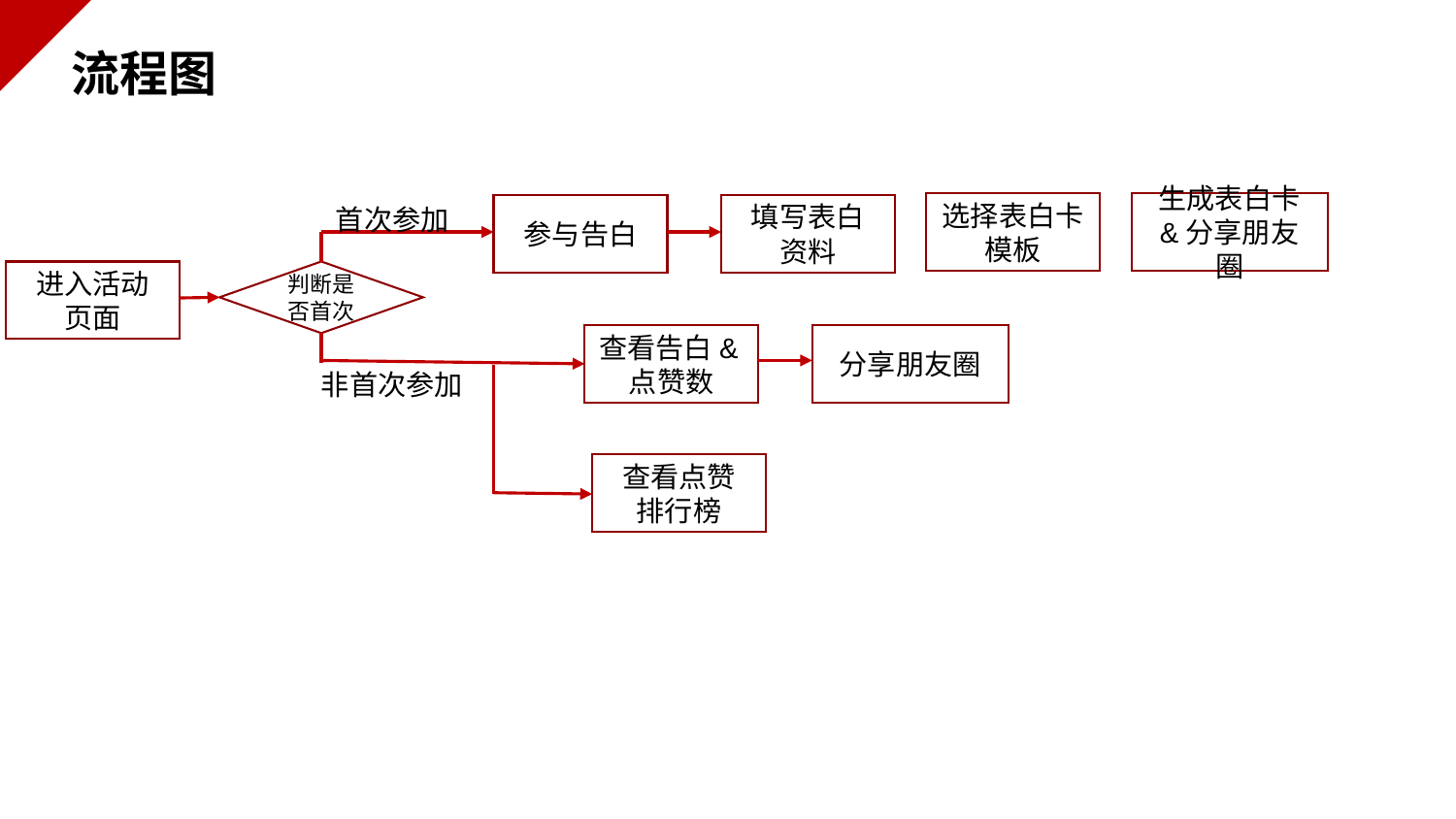

流程图
生成表白卡
&分享朋友圈
选择表白卡模板
填写表白
资料
首次参加
参与告白
进入活动
页面
判断是否首次
查看告白&点赞数
分享朋友圈
非首次参加
查看点赞
排行榜